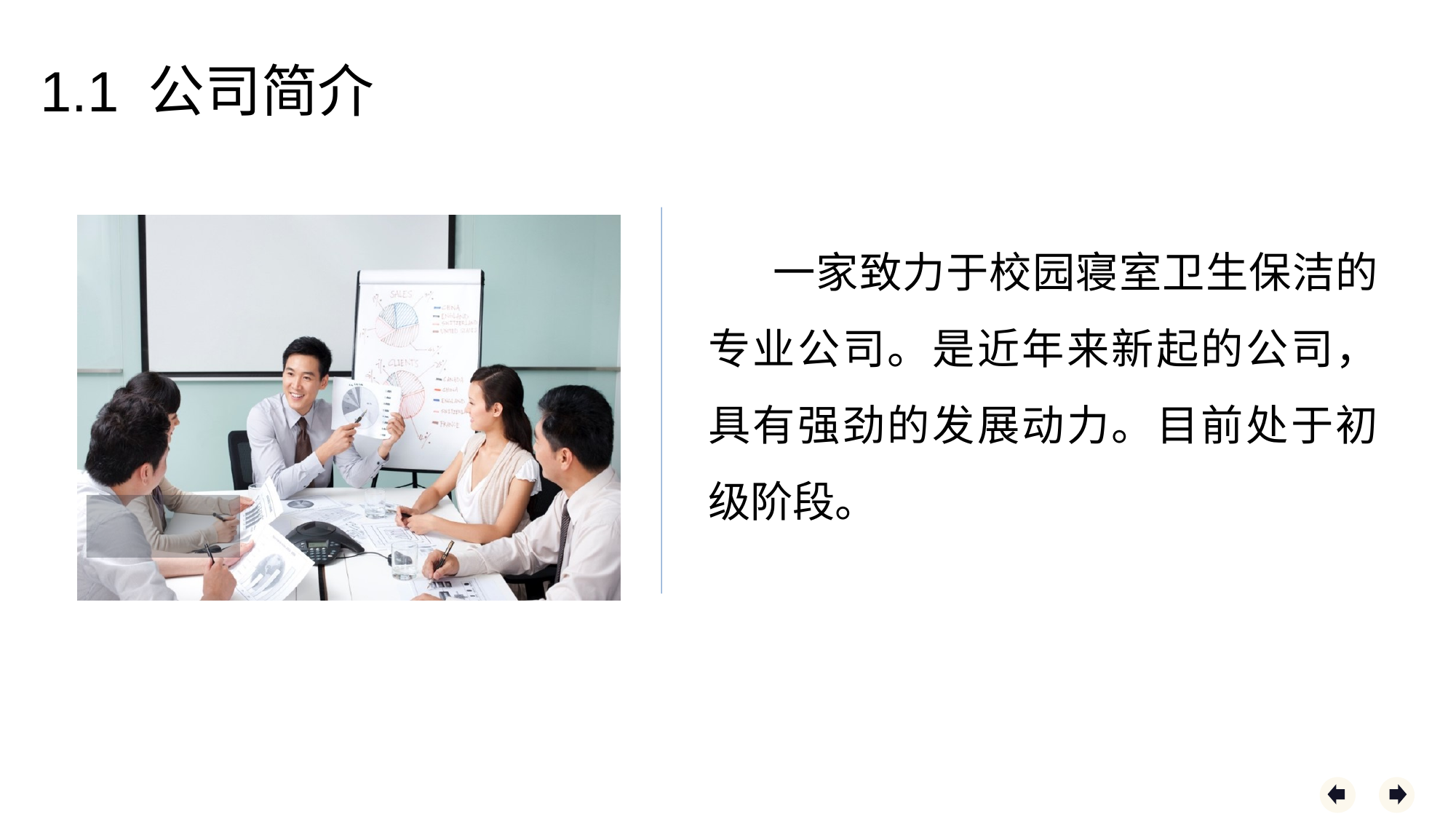

1.1 公司简介

        一家致力于校园寝室卫生保洁的专业公司。是近年来新起的公司，具有强劲的发展动力。目前处于初级阶段。

Part 1